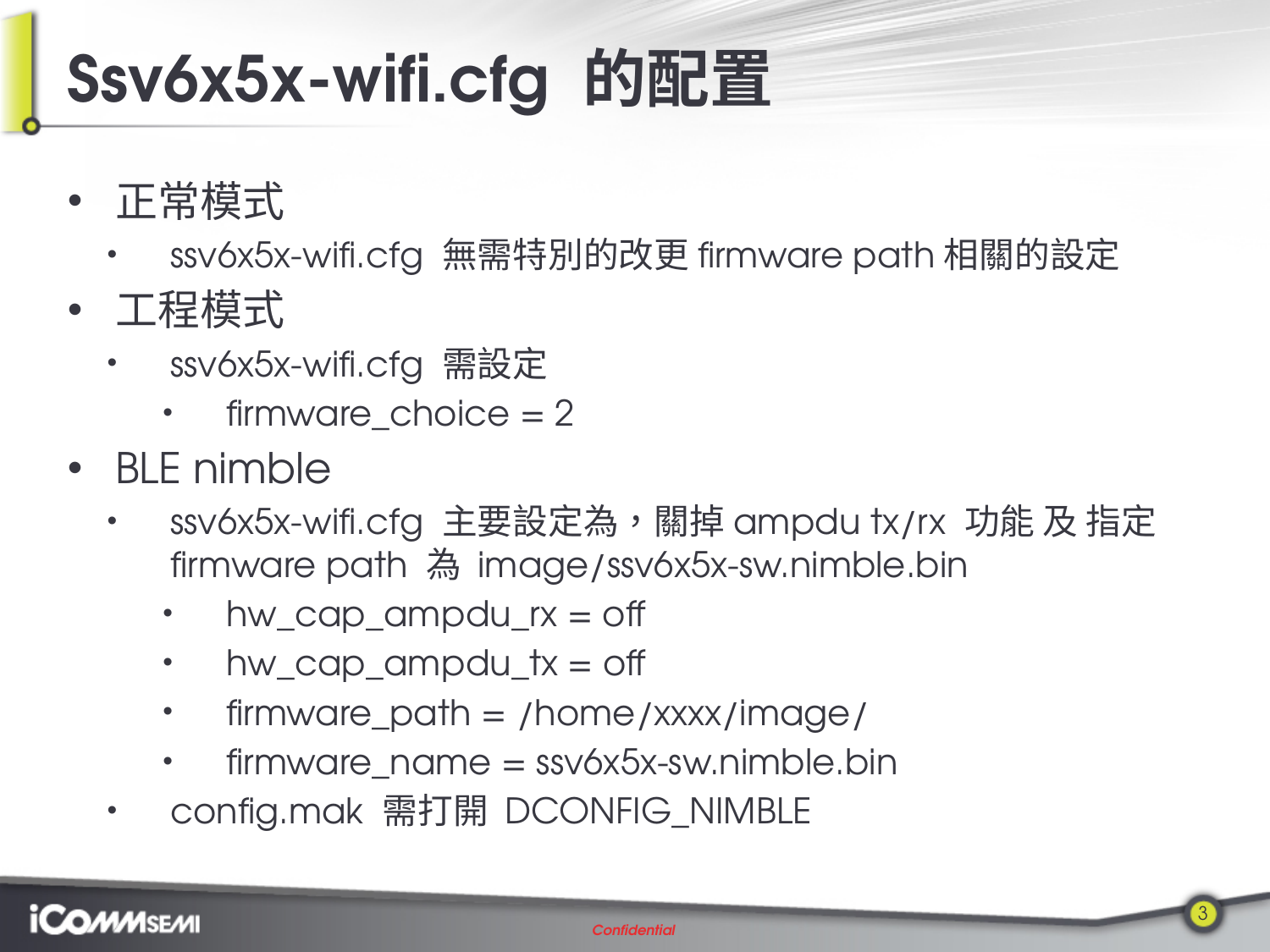

# Ssv6x5x-wifi.cfg 的配置
正常模式
ssv6x5x-wifi.cfg 無需特別的改更firmware path相關的設定
工程模式
ssv6x5x-wifi.cfg 需設定
firmware_choice = 2
BLE nimble
ssv6x5x-wifi.cfg 主要設定為，關掉ampdu tx/rx 功能 及 指定firmware path 為 image/ssv6x5x-sw.nimble.bin
hw_cap_ampdu_rx = off
hw_cap_ampdu_tx = off
firmware_path = /home/xxxx/image/
firmware_name = ssv6x5x-sw.nimble.bin
config.mak 需打開 DCONFIG_NIMBLE